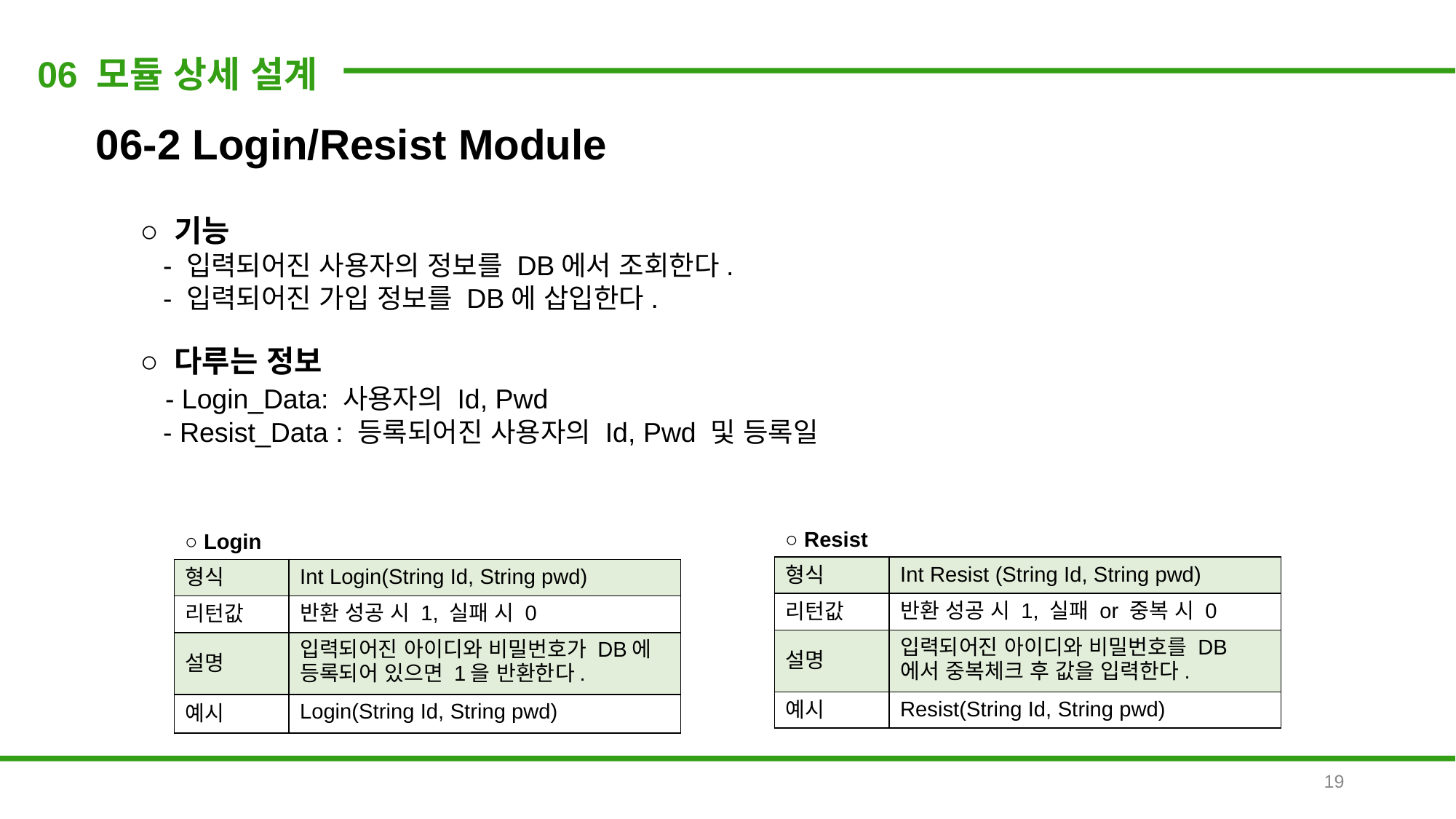

06 모듈 상세 설계

06-2 Login/Resist Module
○ 기능
   - 입력되어진 사용자의 정보를 DB에서 조회한다.
   - 입력되어진 가입 정보를 DB에 삽입한다.
○ 다루는 정보
   - Login_Data: 사용자의 Id, Pwd
   - Resist_Data : 등록되어진 사용자의 Id, Pwd 및 등록일
| ○ Login |  |
| --- | --- |
| 형식 | Int Login(String Id, String pwd) |
| 리턴값 | 반환 성공 시 1, 실패 시 0 |
| 설명 | 입력되어진 아이디와 비밀번호가 DB에 등록되어 있으면 1을 반환한다. |
| 예시 | Login(String Id, String pwd) |
| ○ Resist |  |
| --- | --- |
| 형식 | Int Resist (String Id, String pwd) |
| 리턴값 | 반환 성공 시 1, 실패 or 중복 시 0 |
| 설명 | 입력되어진 아이디와 비밀번호를 DB에서 중복체크 후 값을 입력한다. |
| 예시 | Resist(String Id, String pwd) |

19